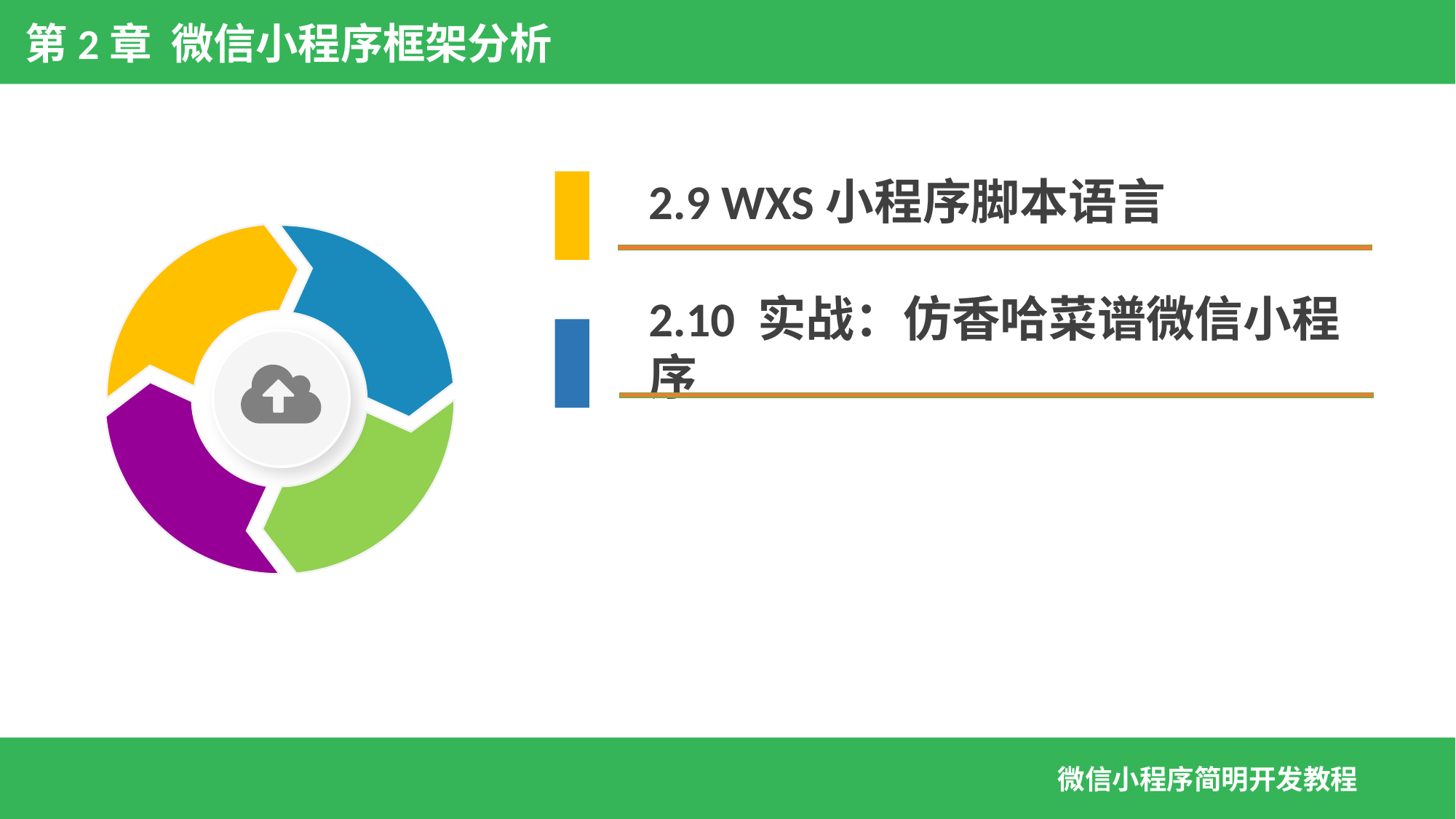

第2章  微信小程序框架分析

2.9 WXS小程序脚本语言

2.10 实战：仿香哈菜谱微信小程序

微信小程序简明开发教程